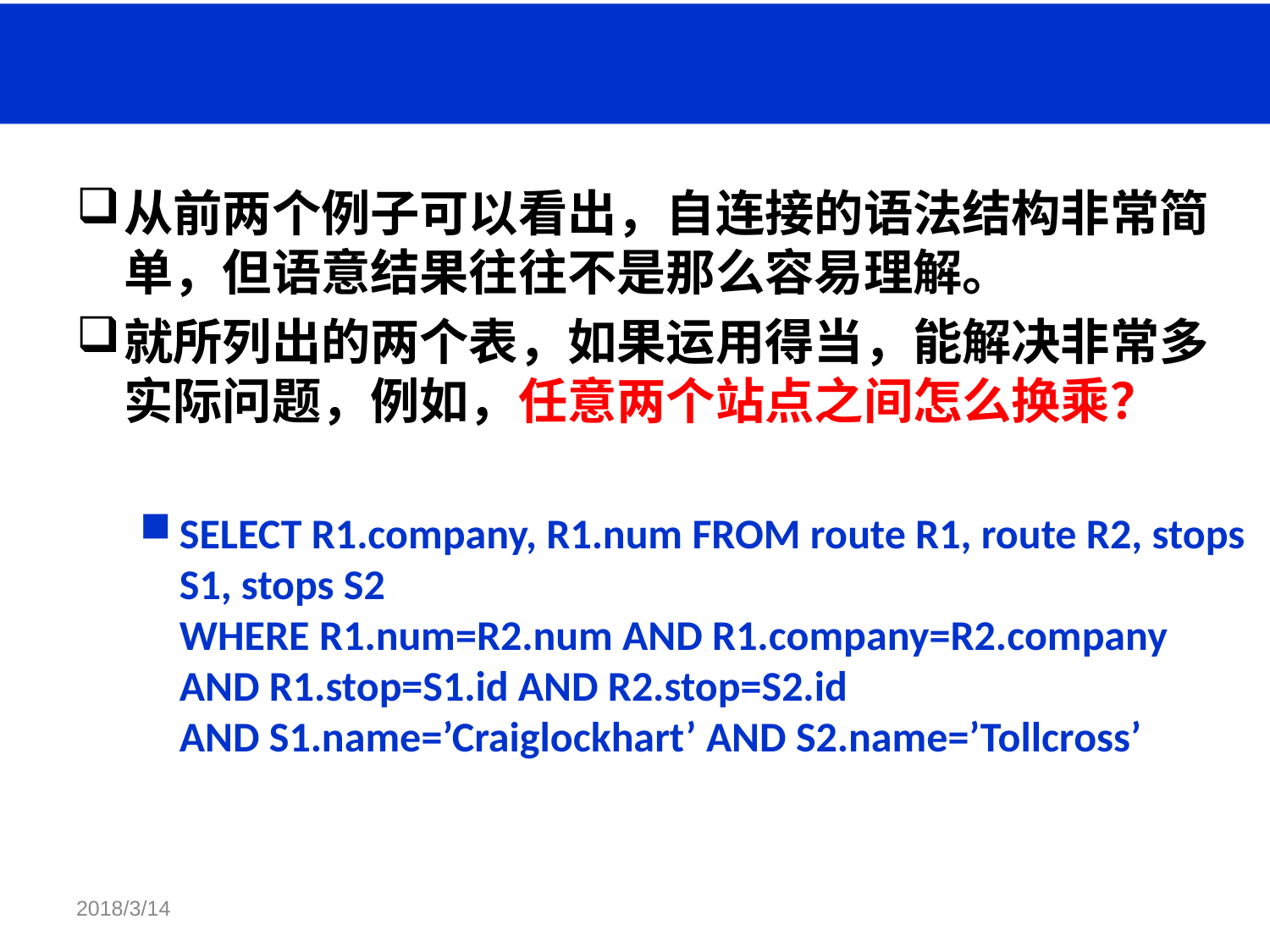

#
从前两个例子可以看出，自连接的语法结构非常简单，但语意结果往往不是那么容易理解。
就所列出的两个表，如果运用得当，能解决非常多实际问题，例如，任意两个站点之间怎么换乘？

SELECT R1.company, R1.num FROM route R1, route R2, stops S1, stops S2
WHERE R1.num=R2.num AND R1.company=R2.company AND R1.stop=S1.id AND R2.stop=S2.id
AND S1.name=’Craiglockhart’ AND S2.name=’Tollcross’

2018/3/14